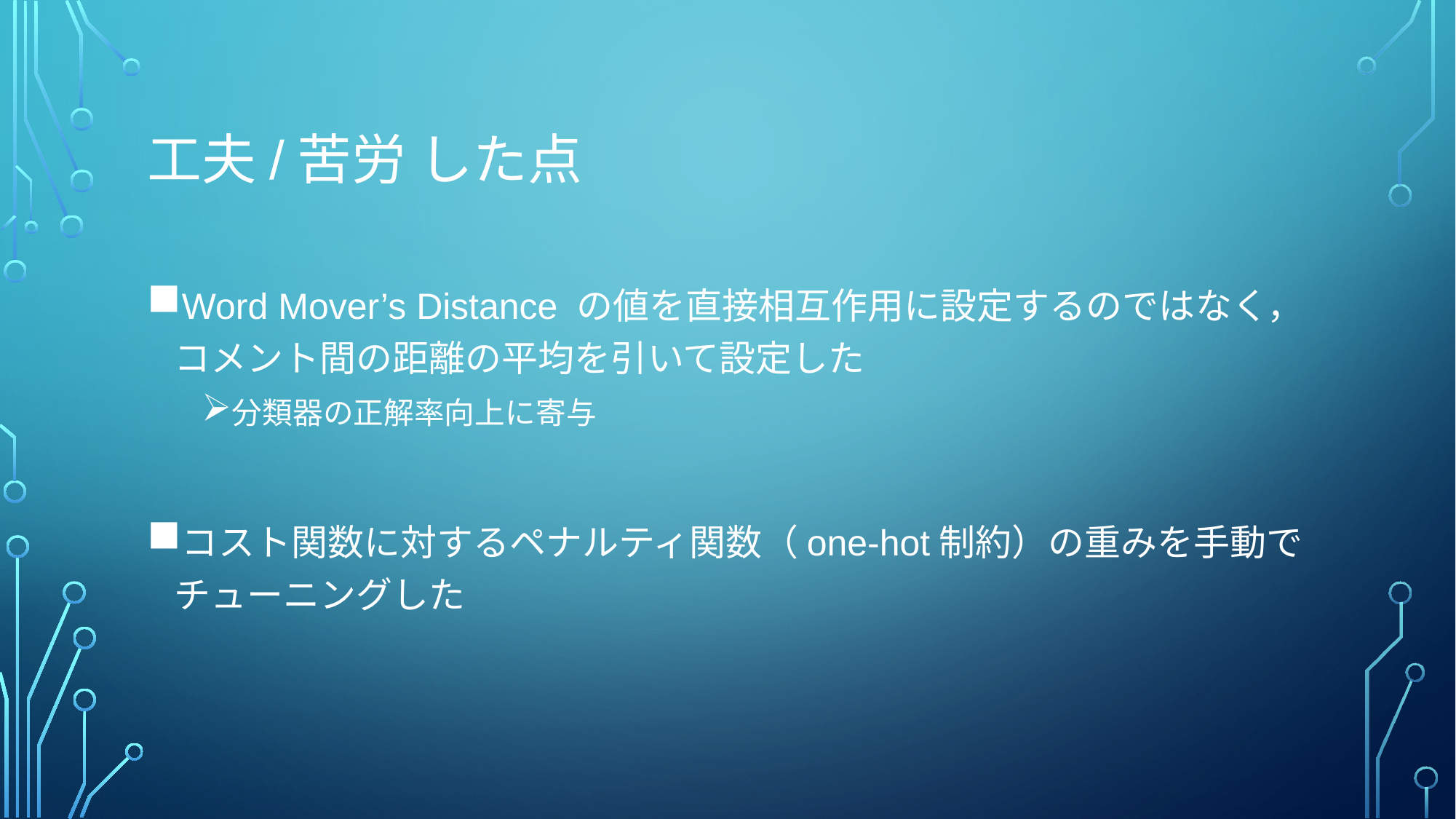

# 工夫/苦労 した点
Word Mover’s Distance の値を直接相互作用に設定するのではなく，コメント間の距離の平均を引いて設定した
分類器の正解率向上に寄与

コスト関数に対するペナルティ関数（one-hot制約）の重みを手動でチューニングした